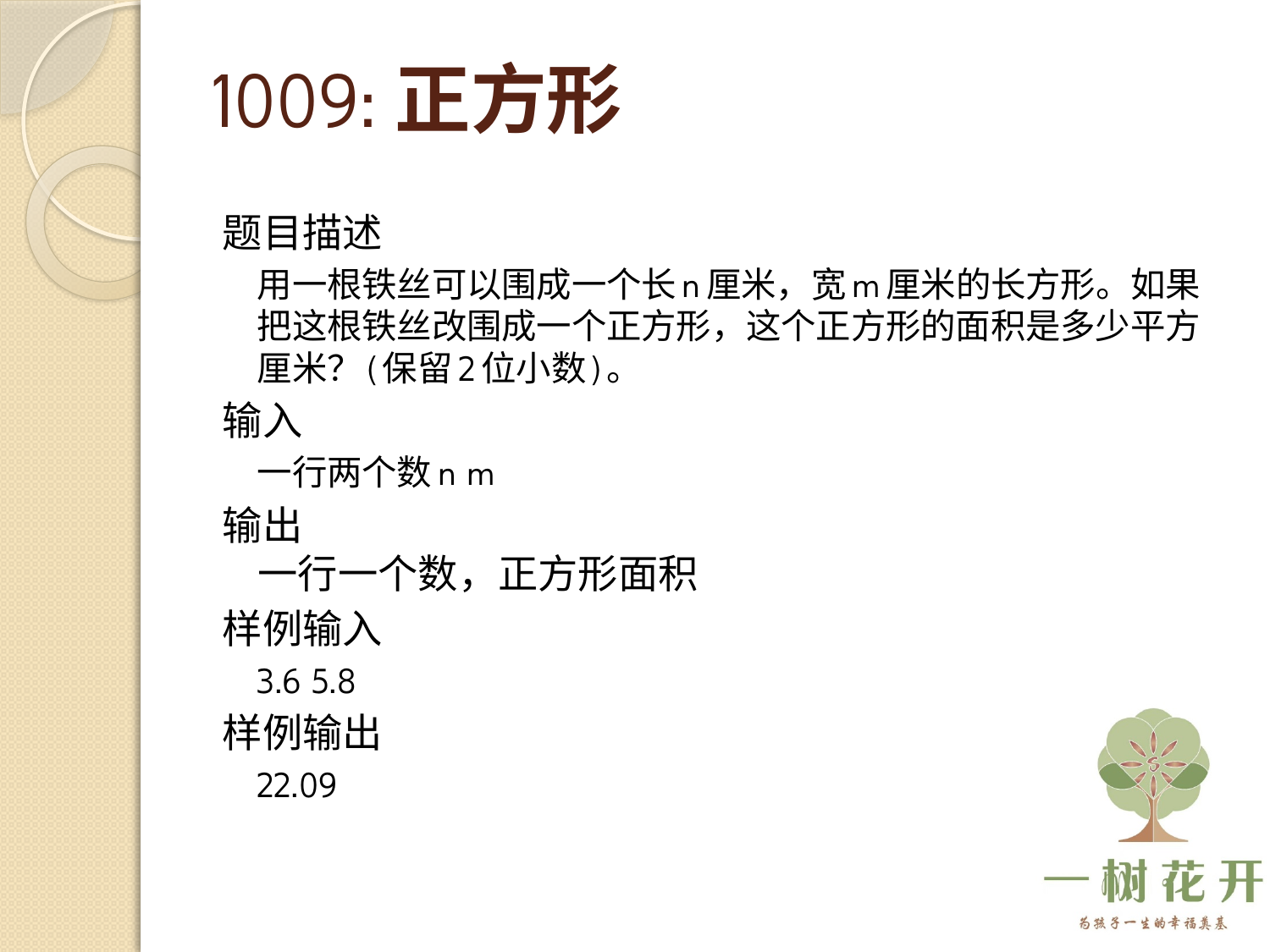

# 1009:正方形
题目描述
用一根铁丝可以围成一个长n厘米，宽m厘米的长方形。如果把这根铁丝改围成一个正方形，这个正方形的面积是多少平方厘米？(保留2位小数)。
输入
一行两个数n m
输出
    一行一个数，正方形面积
样例输入
3.6 5.8
样例输出
22.09